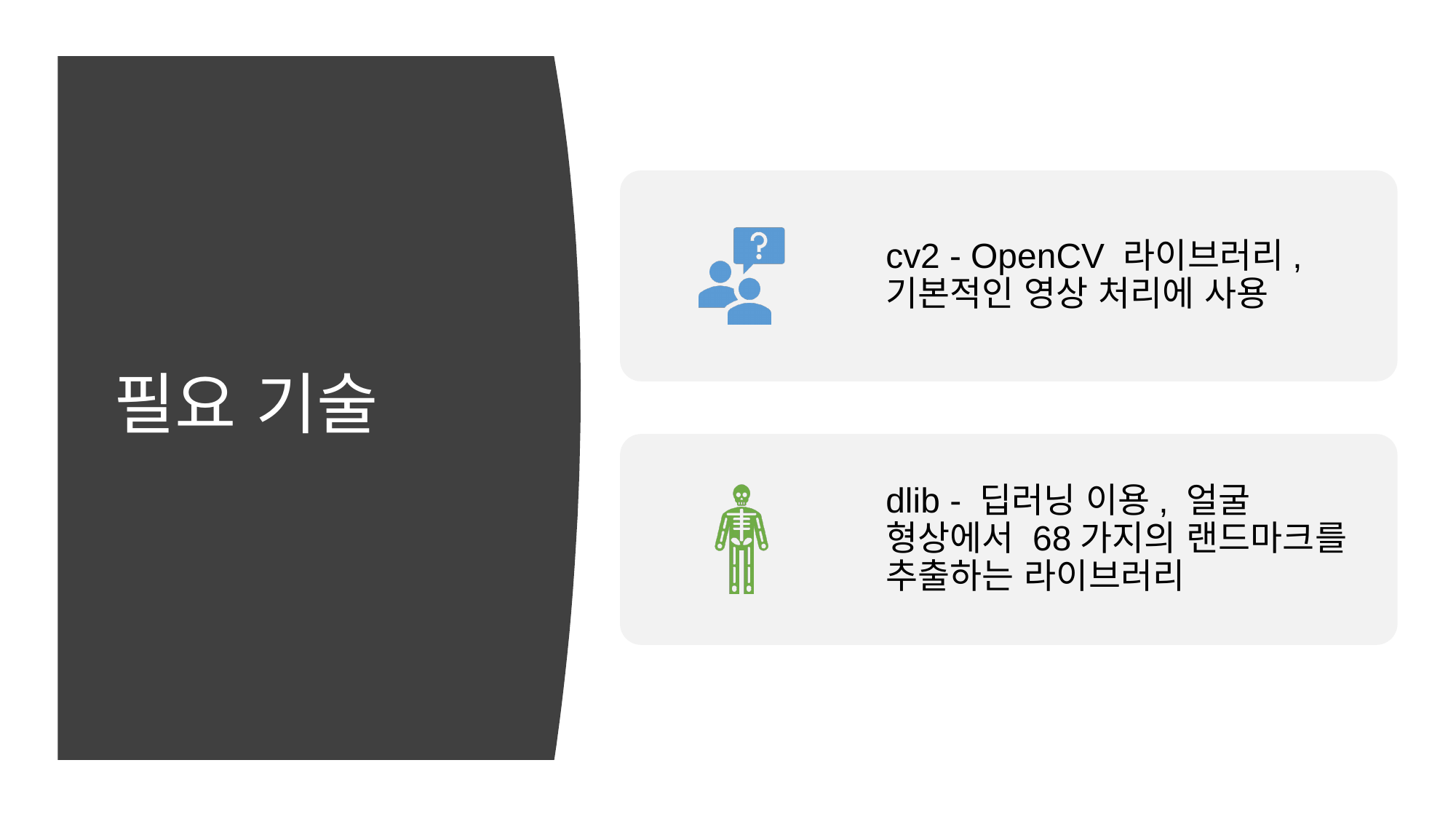

cv2 - OpenCV 라이브러리, 기본적인 영상 처리에 사용
dlib - 딥러닝 이용, 얼굴 형상에서 68가지의 랜드마크를 추출하는 라이브러리

# 필요 기술